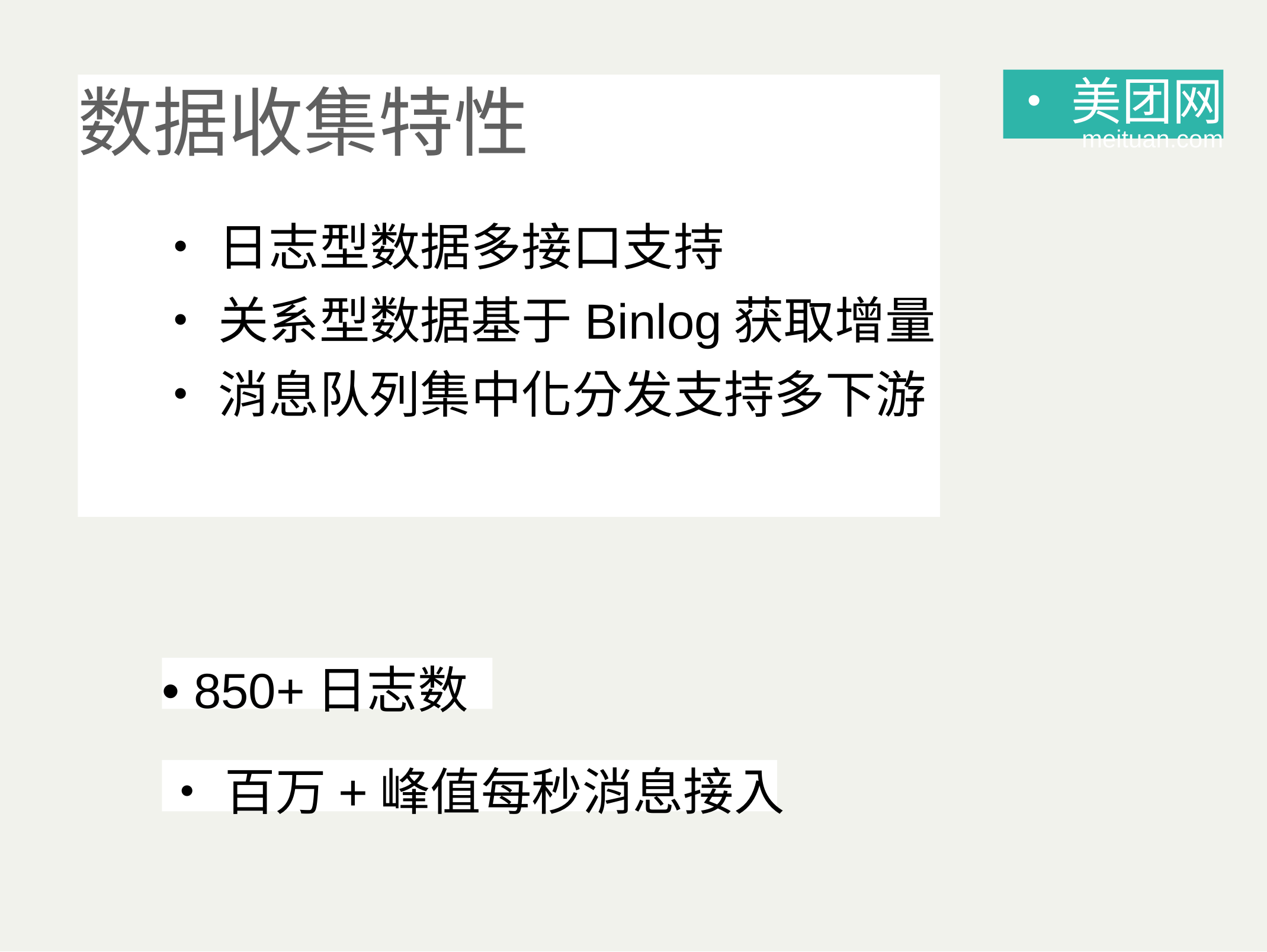

•美团网
meituan.com
数据收集特性
•日志型数据多接口支持
•关系型数据基于Binlog获取增量
•消息队列集中化分发支持多下游
• 850+日志数
•百万+峰值每秒消息接入